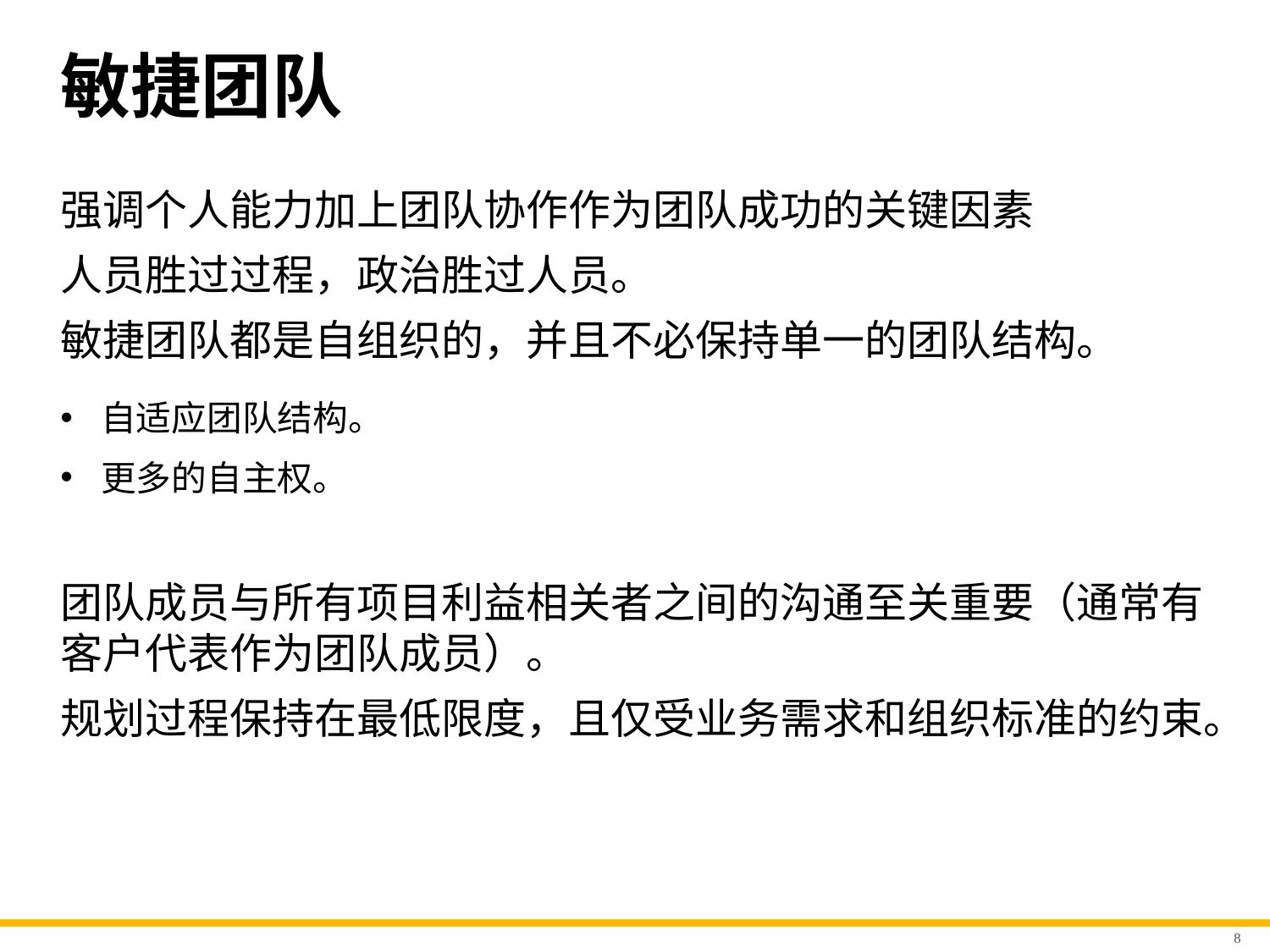

# 敏捷团队
强调个人能力加上团队协作作为团队成功的关键因素
人员胜过过程，政治胜过人员。
敏捷团队都是自组织的，并且不必保持单一的团队结构。
自适应团队结构。
更多的自主权。
团队成员与所有项目利益相关者之间的沟通至关重要（通常有客户代表作为团队成员）。
规划过程保持在最低限度，且仅受业务需求和组织标准的约束。
8